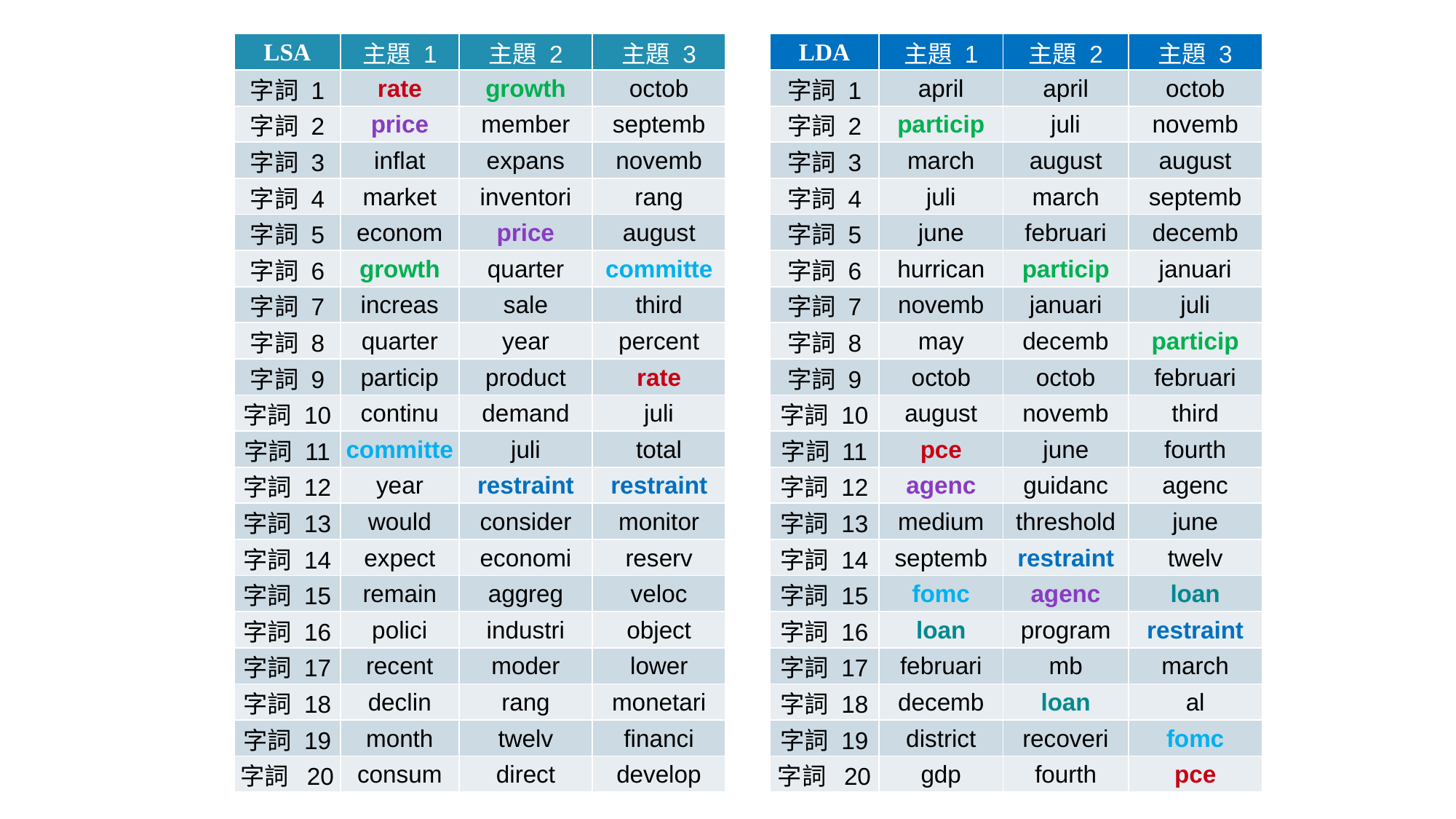

| LSA | 主題 1 | 主題 2 | 主題 3 |
| --- | --- | --- | --- |
| 字詞 1 | rate | growth | octob |
| 字詞 2 | price | member | septemb |
| 字詞 3 | inflat | expans | novemb |
| 字詞 4 | market | inventori | rang |
| 字詞 5 | econom | price | august |
| 字詞 6 | growth | quarter | committe |
| 字詞 7 | increas | sale | third |
| 字詞 8 | quarter | year | percent |
| 字詞 9 | particip | product | rate |
| 字詞 10 | continu | demand | juli |
| 字詞 11 | committe | juli | total |
| 字詞 12 | year | restraint | restraint |
| 字詞 13 | would | consider | monitor |
| 字詞 14 | expect | economi | reserv |
| 字詞 15 | remain | aggreg | veloc |
| 字詞 16 | polici | industri | object |
| 字詞 17 | recent | moder | lower |
| 字詞 18 | declin | rang | monetari |
| 字詞 19 | month | twelv | financi |
| 字詞 20 | consum | direct | develop |
| LDA | 主題 1 | 主題 2 | 主題 3 |
| --- | --- | --- | --- |
| 字詞 1 | april | april | octob |
| 字詞 2 | particip | juli | novemb |
| 字詞 3 | march | august | august |
| 字詞 4 | juli | march | septemb |
| 字詞 5 | june | februari | decemb |
| 字詞 6 | hurrican | particip | januari |
| 字詞 7 | novemb | januari | juli |
| 字詞 8 | may | decemb | particip |
| 字詞 9 | octob | octob | februari |
| 字詞 10 | august | novemb | third |
| 字詞 11 | pce | june | fourth |
| 字詞 12 | agenc | guidanc | agenc |
| 字詞 13 | medium | threshold | june |
| 字詞 14 | septemb | restraint | twelv |
| 字詞 15 | fomc | agenc | loan |
| 字詞 16 | loan | program | restraint |
| 字詞 17 | februari | mb | march |
| 字詞 18 | decemb | loan | al |
| 字詞 19 | district | recoveri | fomc |
| 字詞 20 | gdp | fourth | pce |